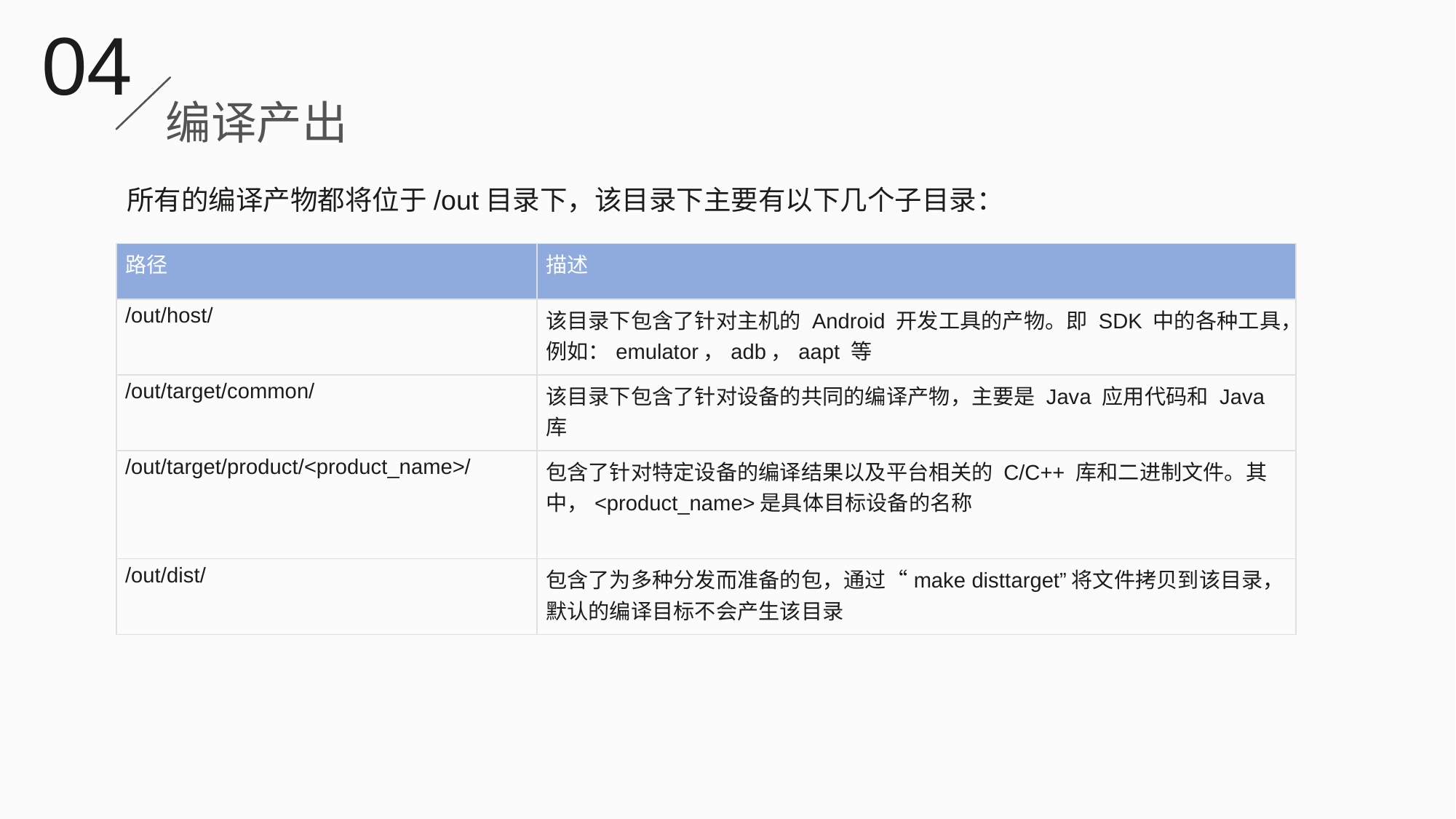

04
编译产出
所有的编译产物都将位于/out目录下，该目录下主要有以下几个子目录：
| 路径 | 描述 |
| --- | --- |
| /out/host/ | 该目录下包含了针对主机的 Android 开发工具的产物。即 SDK 中的各种工具，例如：emulator，adb，aapt 等 |
| /out/target/common/ | 该目录下包含了针对设备的共同的编译产物，主要是 Java 应用代码和 Java 库 |
| /out/target/product/<product\_name>/ | 包含了针对特定设备的编译结果以及平台相关的 C/C++ 库和二进制文件。其中，<product\_name>是具体目标设备的名称 |
| /out/dist/ | 包含了为多种分发而准备的包，通过“​​make dist​​target”将文件拷贝到该目录，默认的编译目标不会产生该目录 |